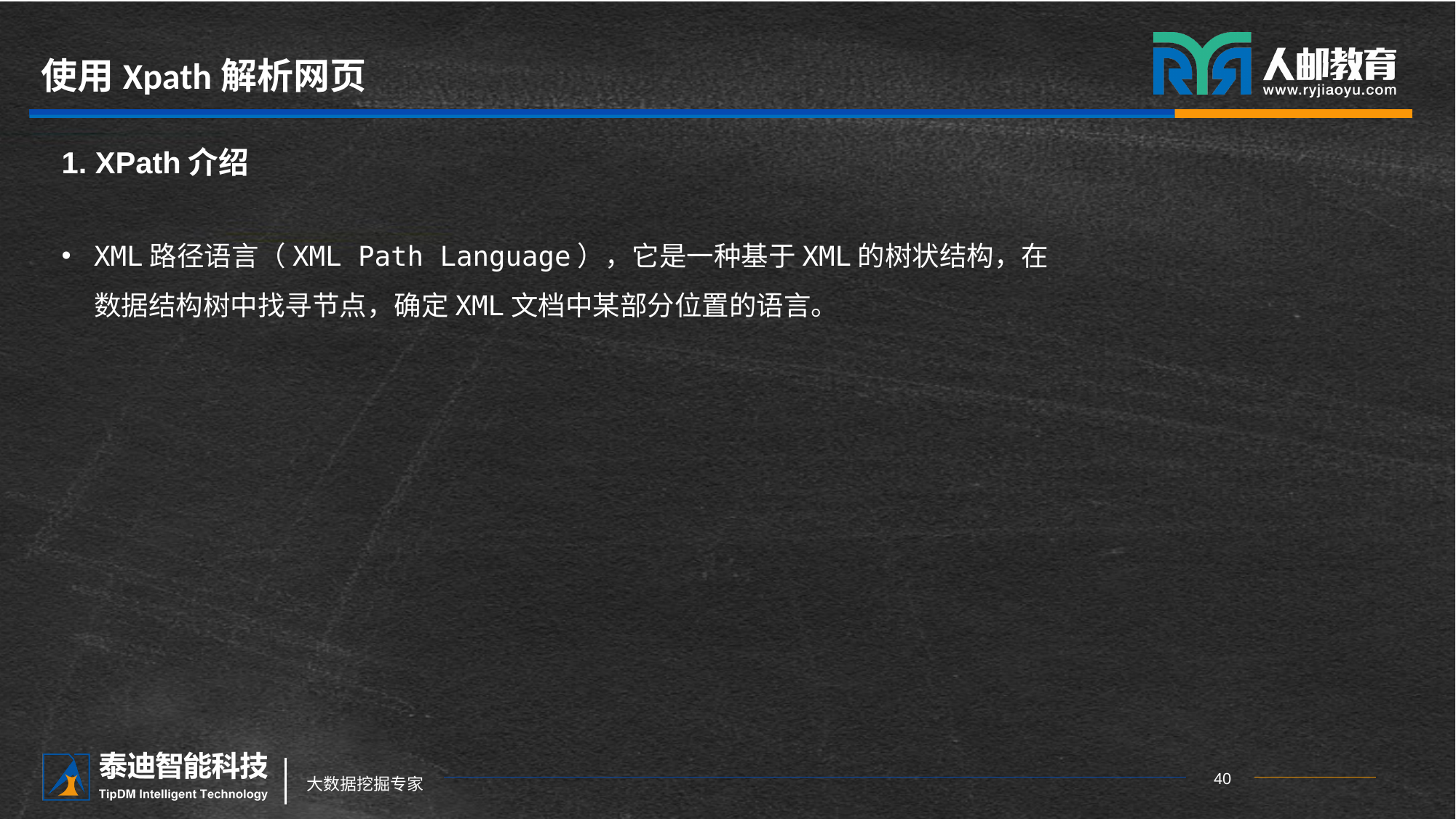

# 使用Xpath解析网页
1. XPath介绍
XML路径语言（XML Path Language），它是一种基于XML的树状结构，在数据结构树中找寻节点，确定XML文档中某部分位置的语言。